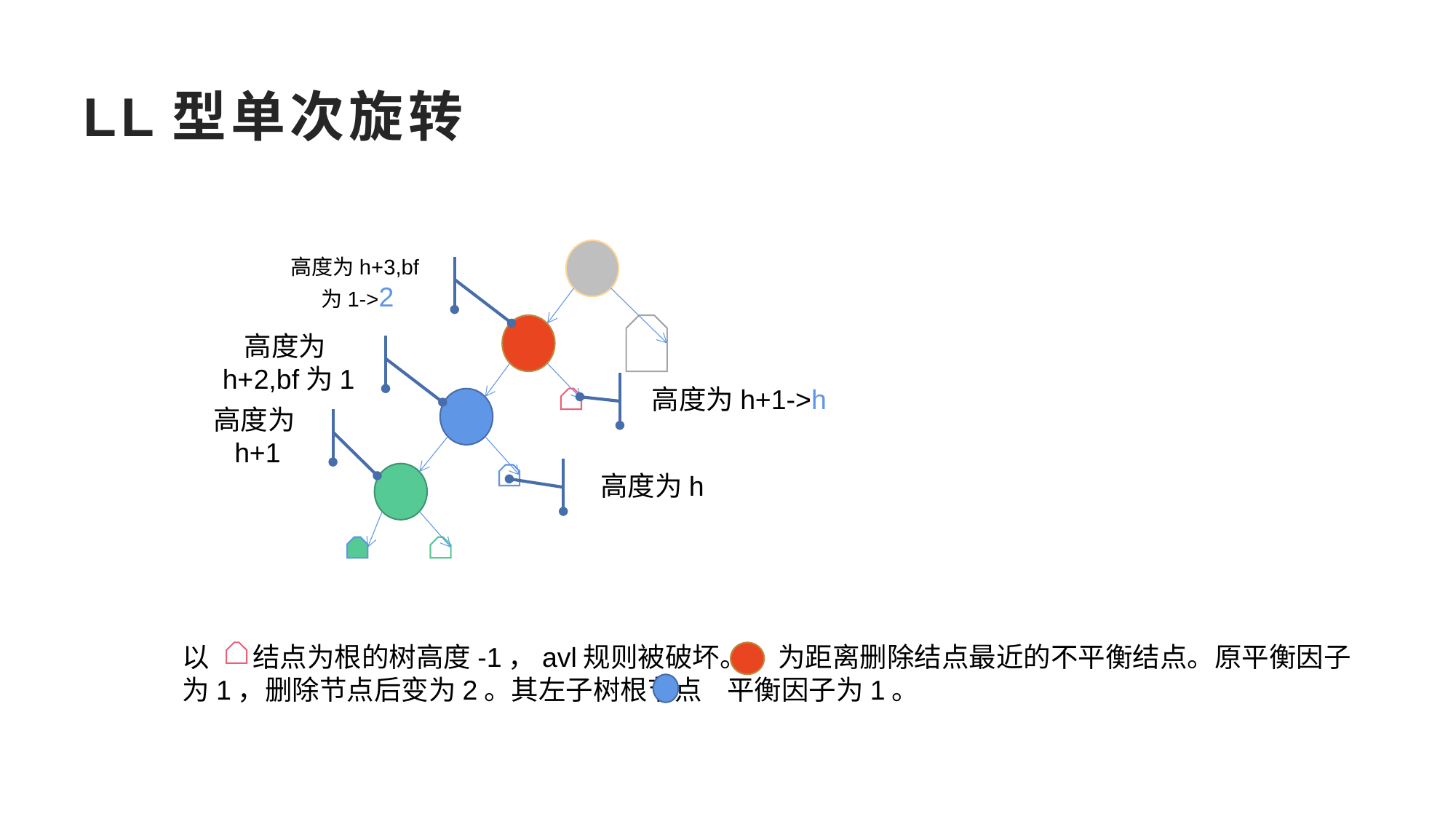

# LL型单次旋转

高度为h+3,bf为1->2

高度为h+2,bf为1
高度为h+1->h

高度为h+1
高度为h

以       结点为根的树高度-1，avl规则被破坏。     为距离删除结点最近的不平衡结点。原平衡因子为1，删除节点后变为2。其左子树根节点    平衡因子为1。